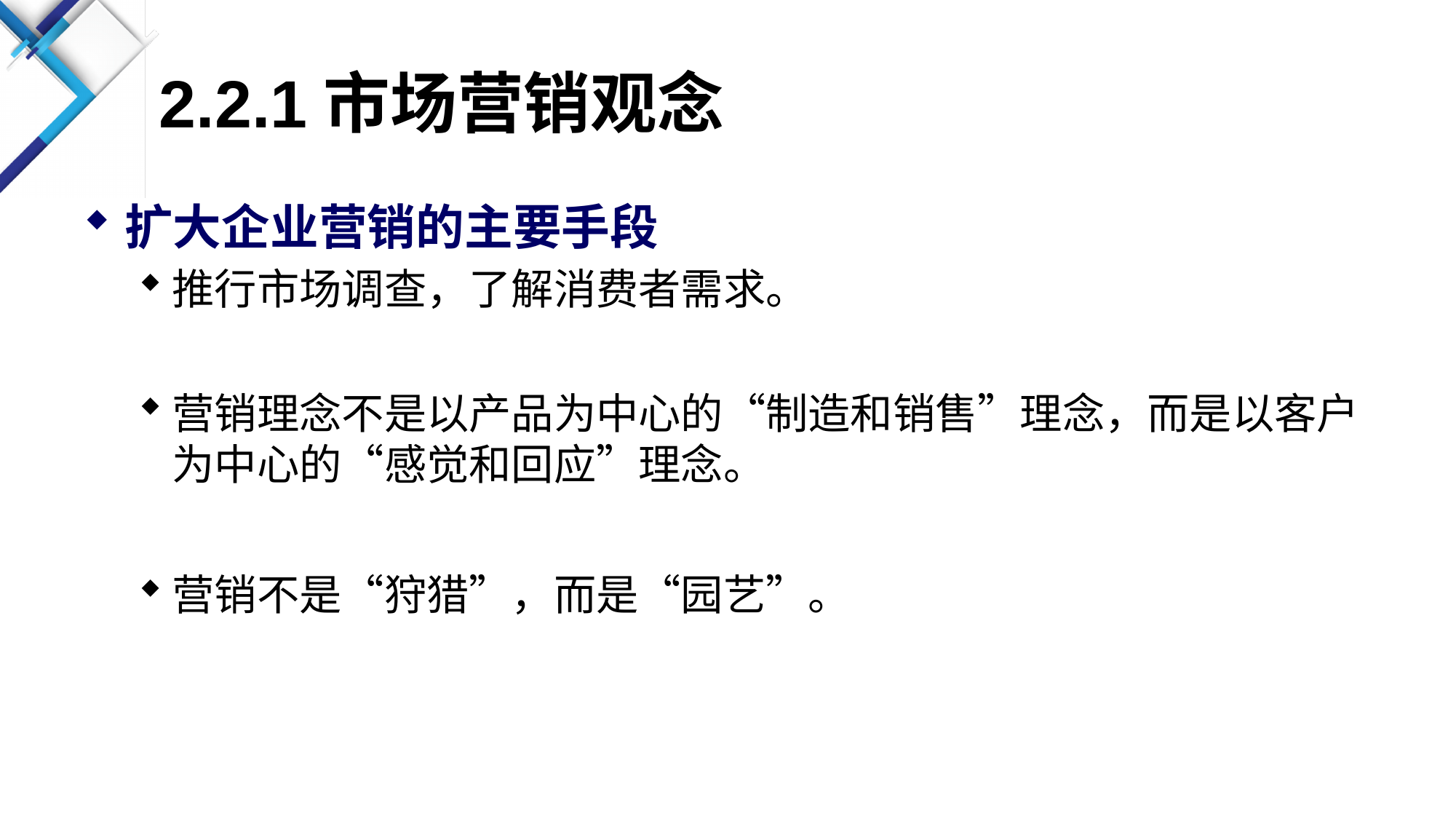

# 2.2.1市场营销观念
扩大企业营销的主要手段
推行市场调查，了解消费者需求。

营销理念不是以产品为中心的“制造和销售”理念，而是以客户为中心的“感觉和回应”理念。

营销不是“狩猎”，而是“园艺”。